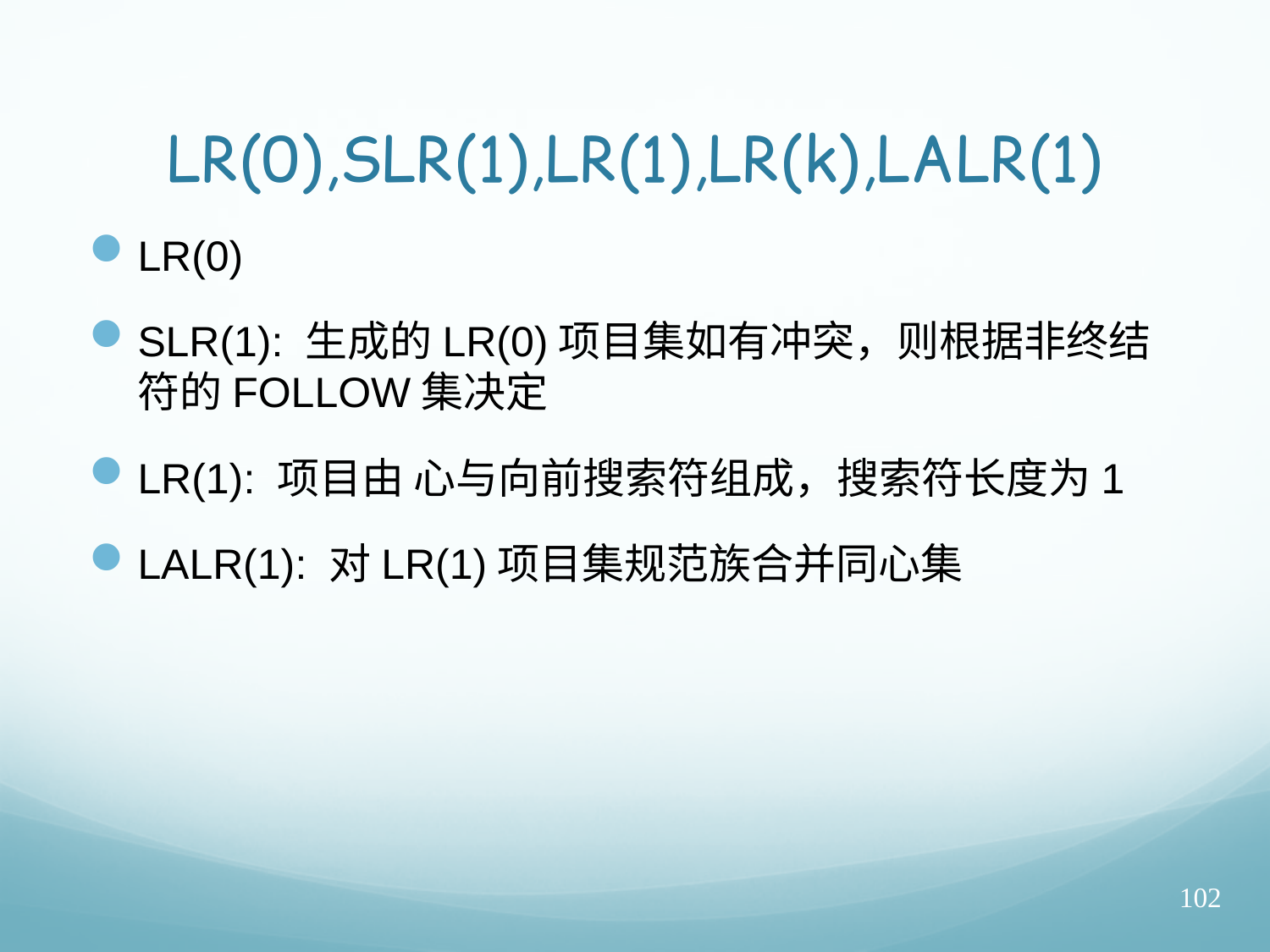

# LR(0),SLR(1),LR(1),LR(k),LALR(1)
LR(0)
SLR(1): 生成的LR(0)项目集如有冲突，则根据非终结符的FOLLOW集决定
LR(1): 项目由 心与向前搜索符组成，搜索符长度为1
LALR(1): 对LR(1)项目集规范族合并同心集
102